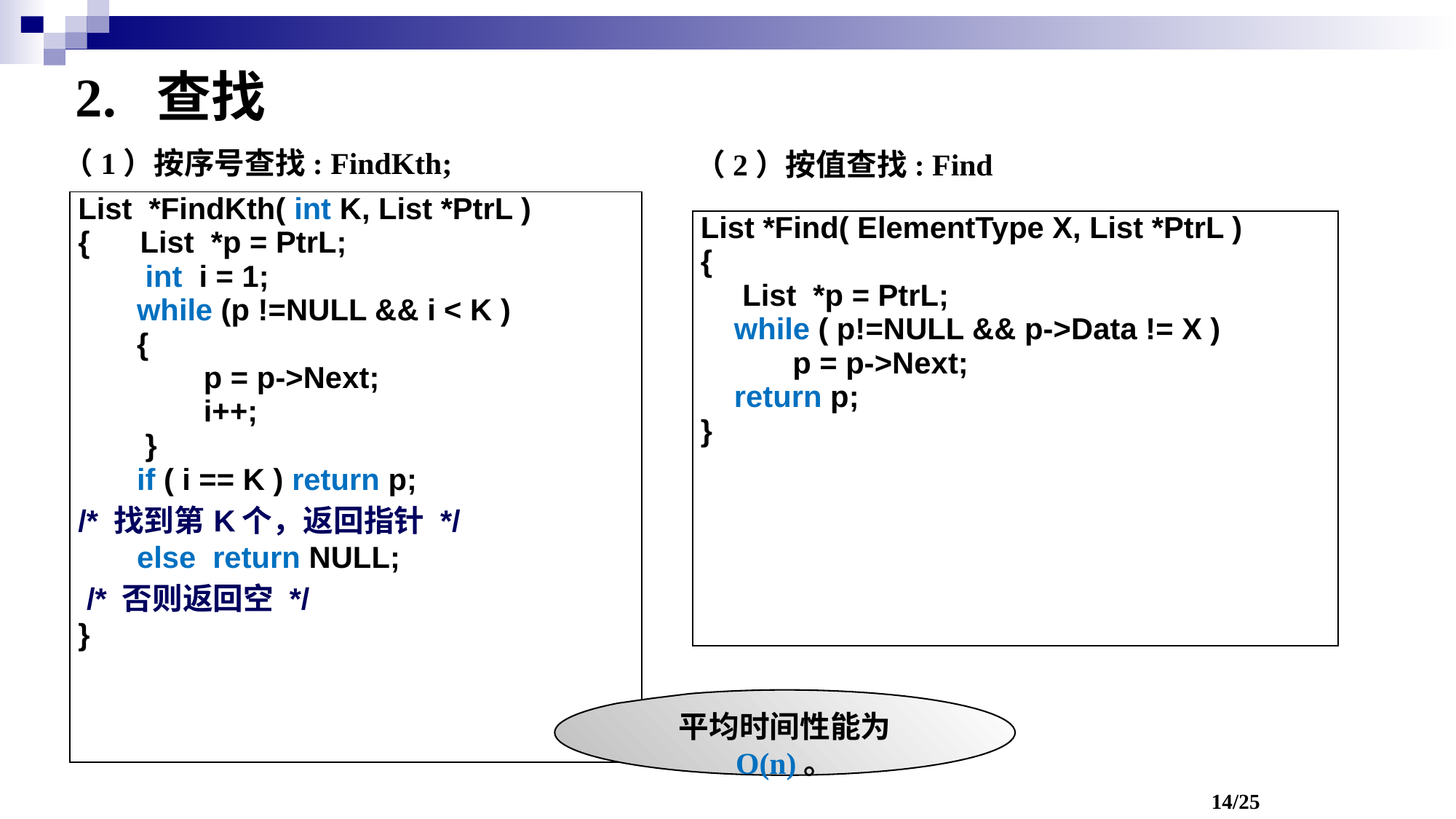

2.  查找
（1）按序号查找: FindKth;
（2）按值查找: Find
| List \*FindKth( int K, List \*PtrL ) { List \*p = PtrL; int i = 1; while (p !=NULL && i < K ) { p = p->Next; i++; } if ( i == K ) return p; /\* 找到第K个，返回指针 \*/ else return NULL; /\* 否则返回空 \*/ } |
| --- |
| List \*Find( ElementType X, List \*PtrL ) { List \*p = PtrL; while ( p!=NULL && p->Data != X ) p = p->Next; return p; } |
| --- |
平均时间性能为 O(n)。
14/25